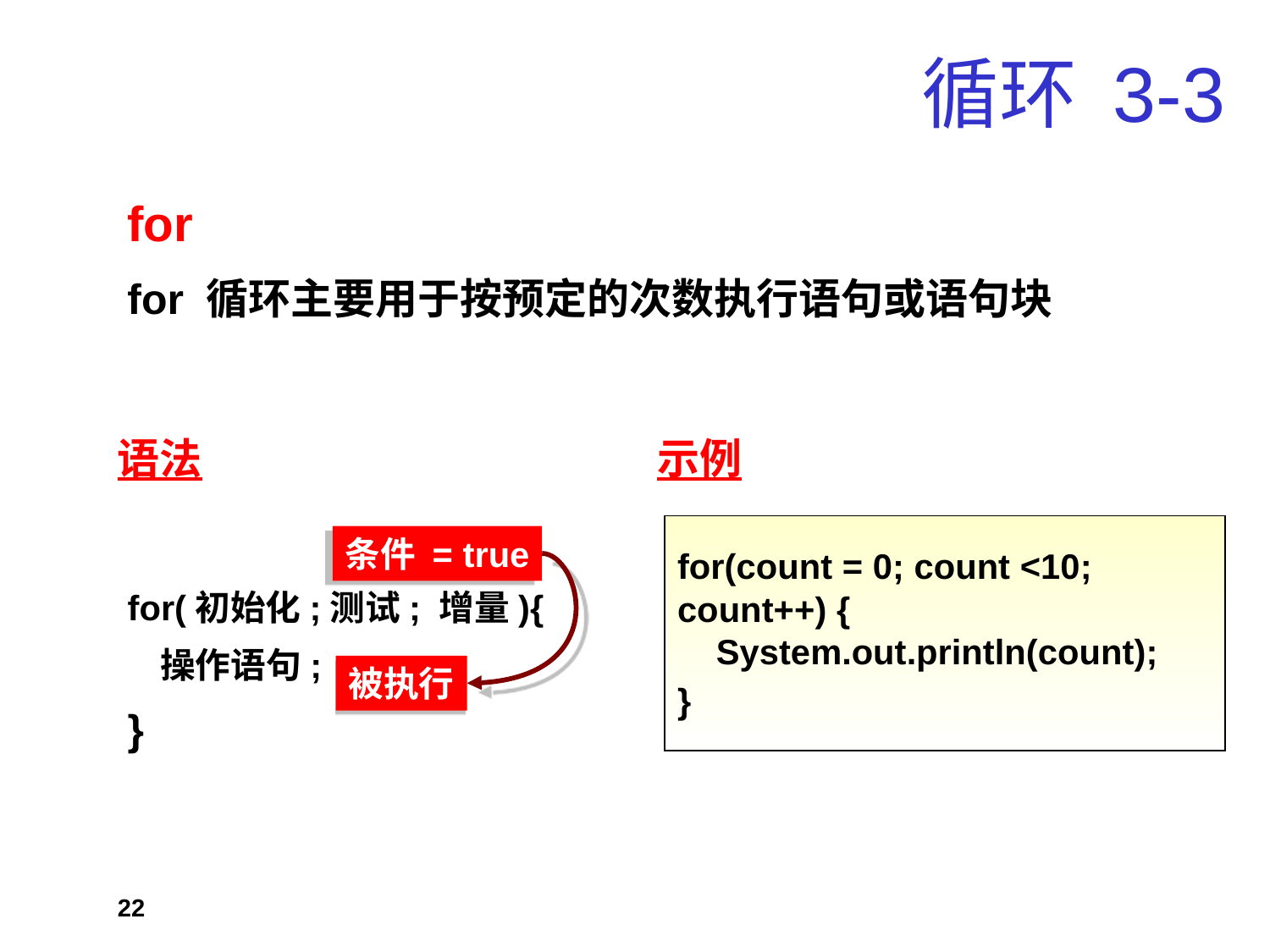

# 循环 3-3

for
for 循环主要用于按预定的次数执行语句或语句块
语法
示例
for(count = 0; count <10; count++) {
    System.out.println(count);
}
条件 = true
for(初始化;测试; 增量){
   操作语句;
}
被执行
22